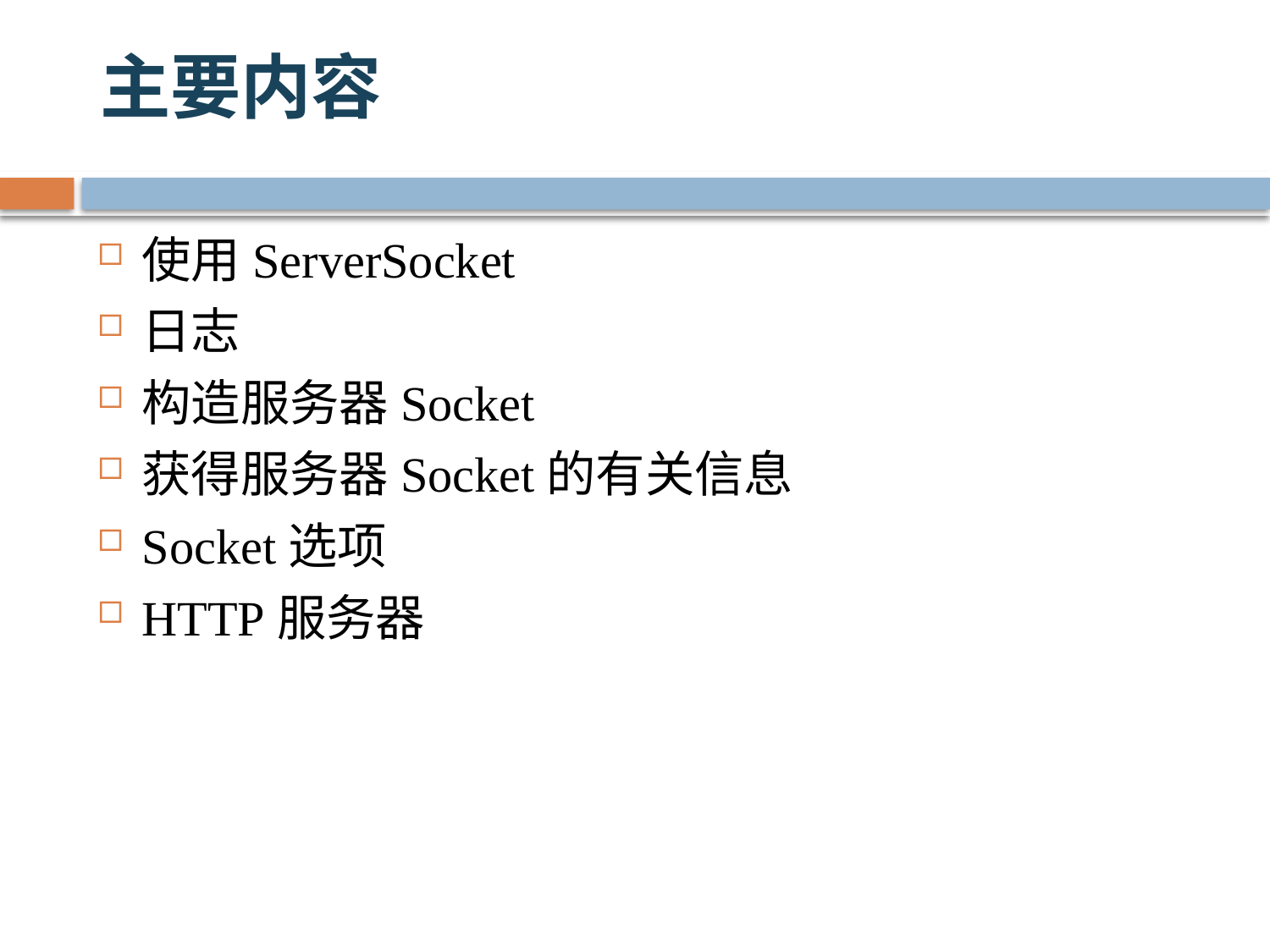

# 主要内容
使用ServerSocket
日志
构造服务器Socket
获得服务器Socket的有关信息
Socket选项
HTTP服务器